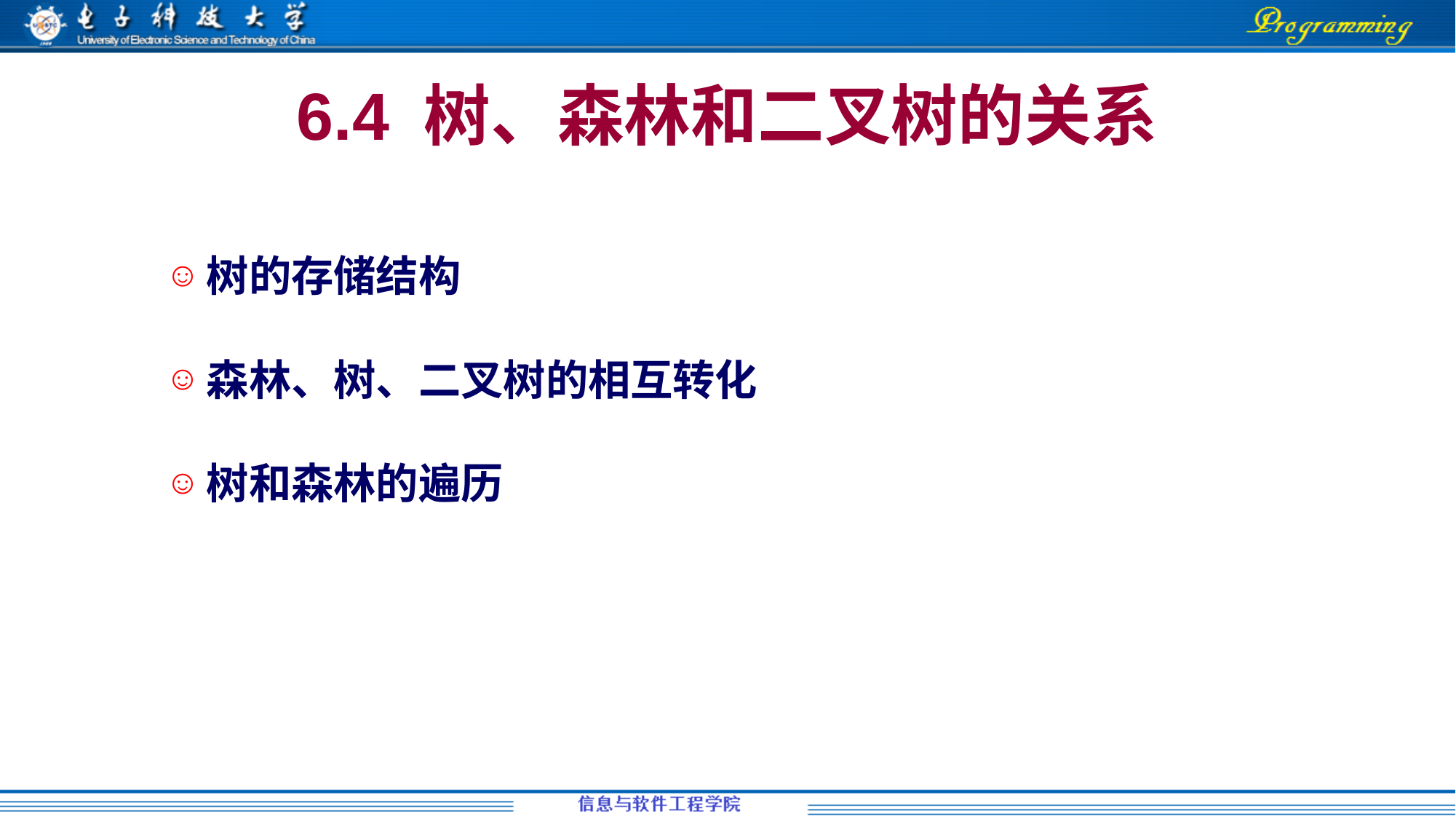

# 6.4 树、森林和二叉树的关系
树的存储结构
森林、树、二叉树的相互转化
树和森林的遍历